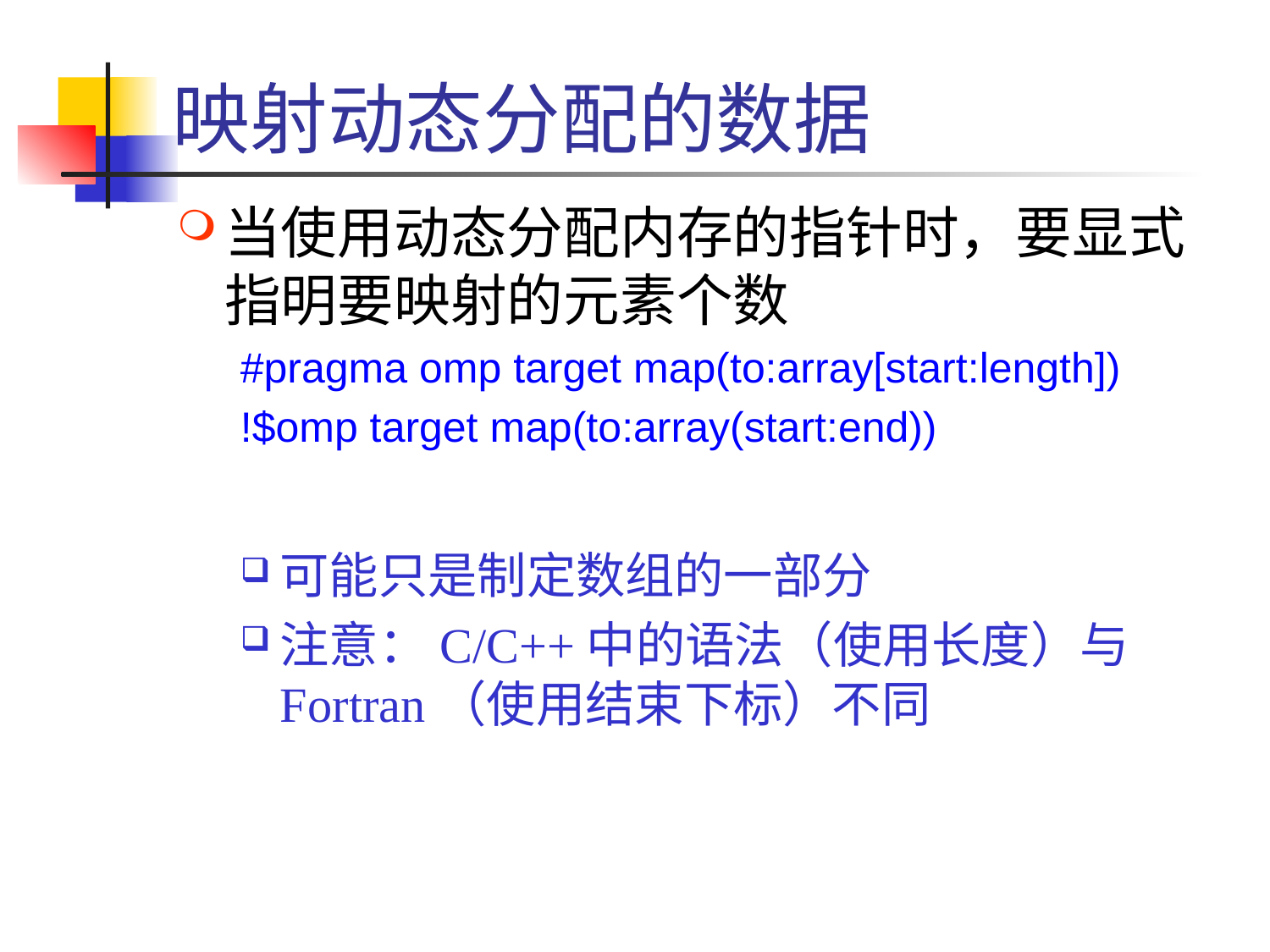

# 映射动态分配的数据
当使用动态分配内存的指针时，要显式指明要映射的元素个数
#pragma omp target map(to:array[start:length])
!$omp target map(to:array(start:end))

可能只是制定数组的一部分
注意：C/C++中的语法（使用长度）与Fortran（使用结束下标）不同